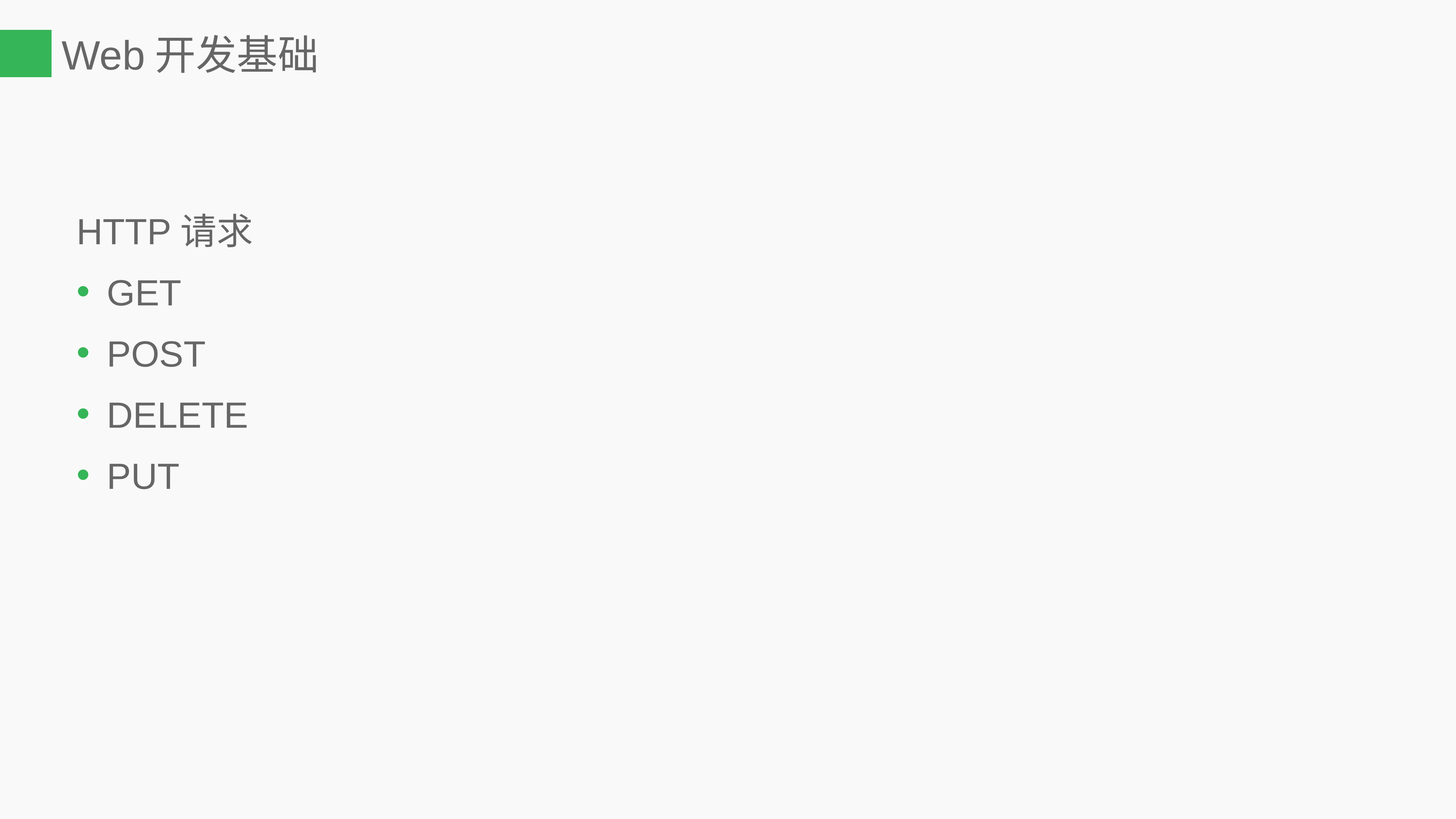

# Web开发基础
HTTP请求
GET
POST
DELETE
PUT